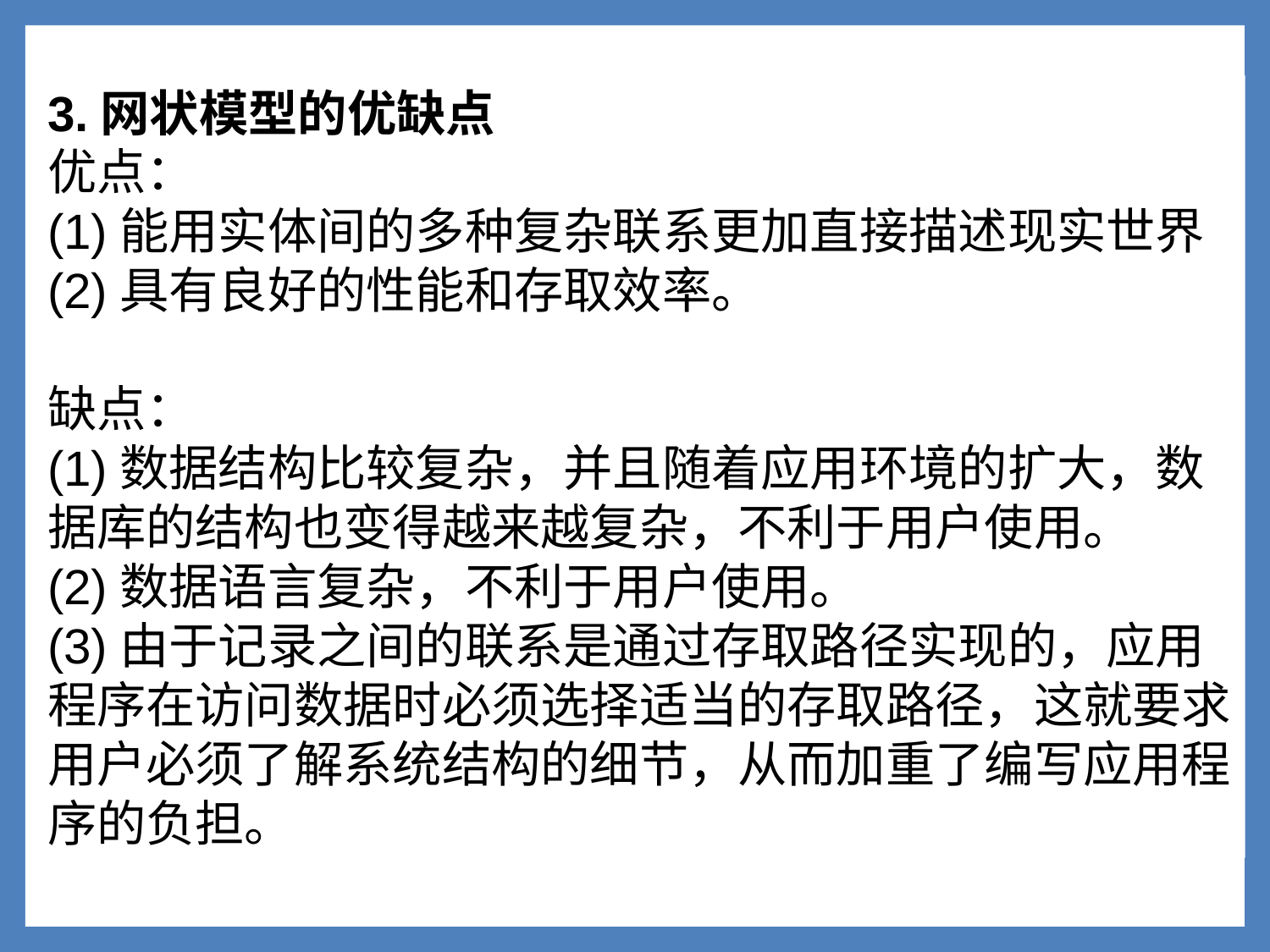

3.网状模型的优缺点
优点：
(1)能用实体间的多种复杂联系更加直接描述现实世界
(2)具有良好的性能和存取效率。

缺点：
(1)数据结构比较复杂，并且随着应用环境的扩大，数据库的结构也变得越来越复杂，不利于用户使用。
(2)数据语言复杂，不利于用户使用。
(3)由于记录之间的联系是通过存取路径实现的，应用程序在访问数据时必须选择适当的存取路径，这就要求用户必须了解系统结构的细节，从而加重了编写应用程序的负担。